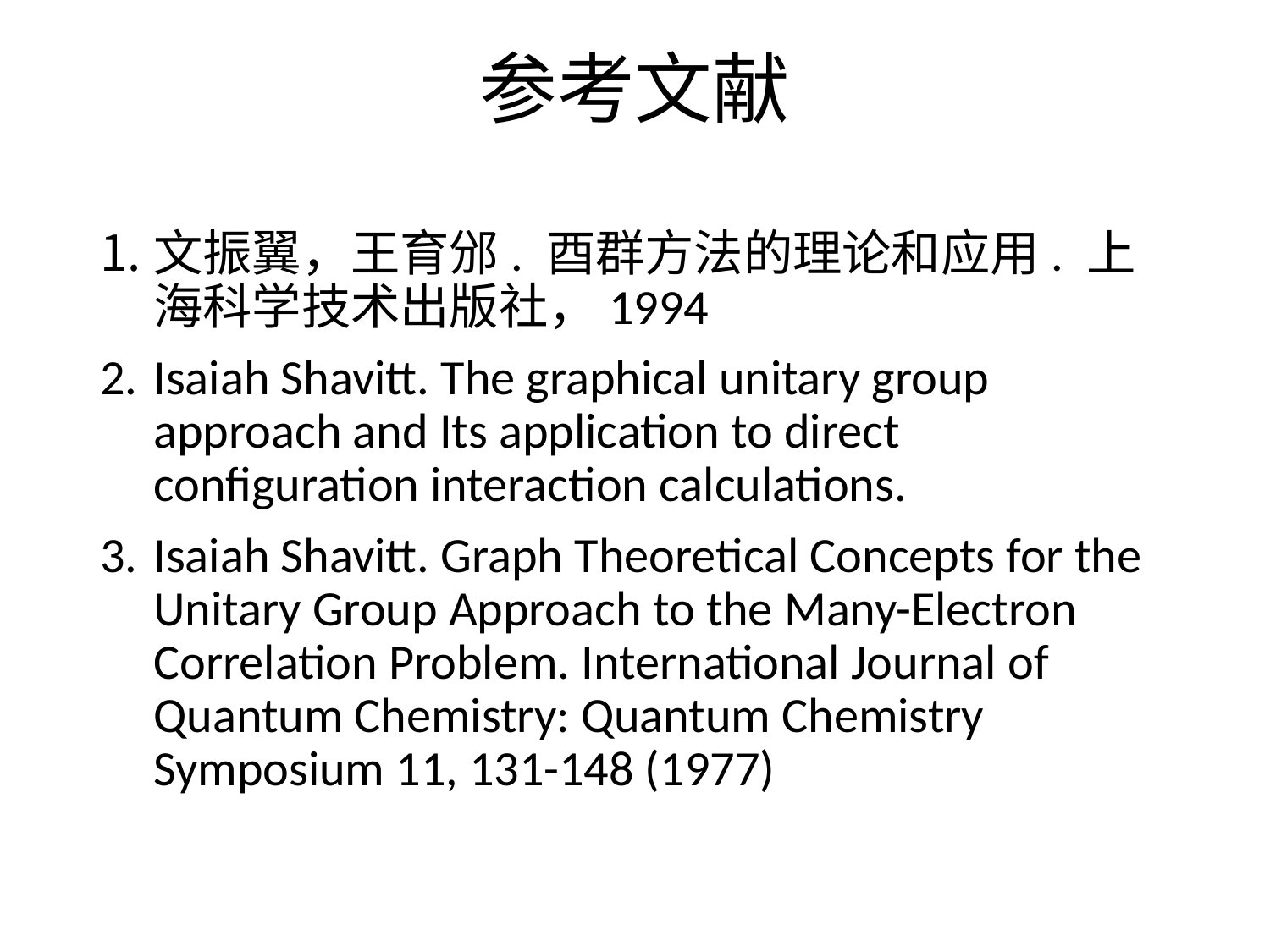

# 参考文献
文振翼，王育邠. 酉群方法的理论和应用. 上海科学技术出版社，1994
Isaiah Shavitt. The graphical unitary group approach and Its application to direct configuration interaction calculations.
Isaiah Shavitt. Graph Theoretical Concepts for the Unitary Group Approach to the Many-Electron Correlation Problem. International Journal of Quantum Chemistry: Quantum Chemistry Symposium 11, 131-148 (1977)